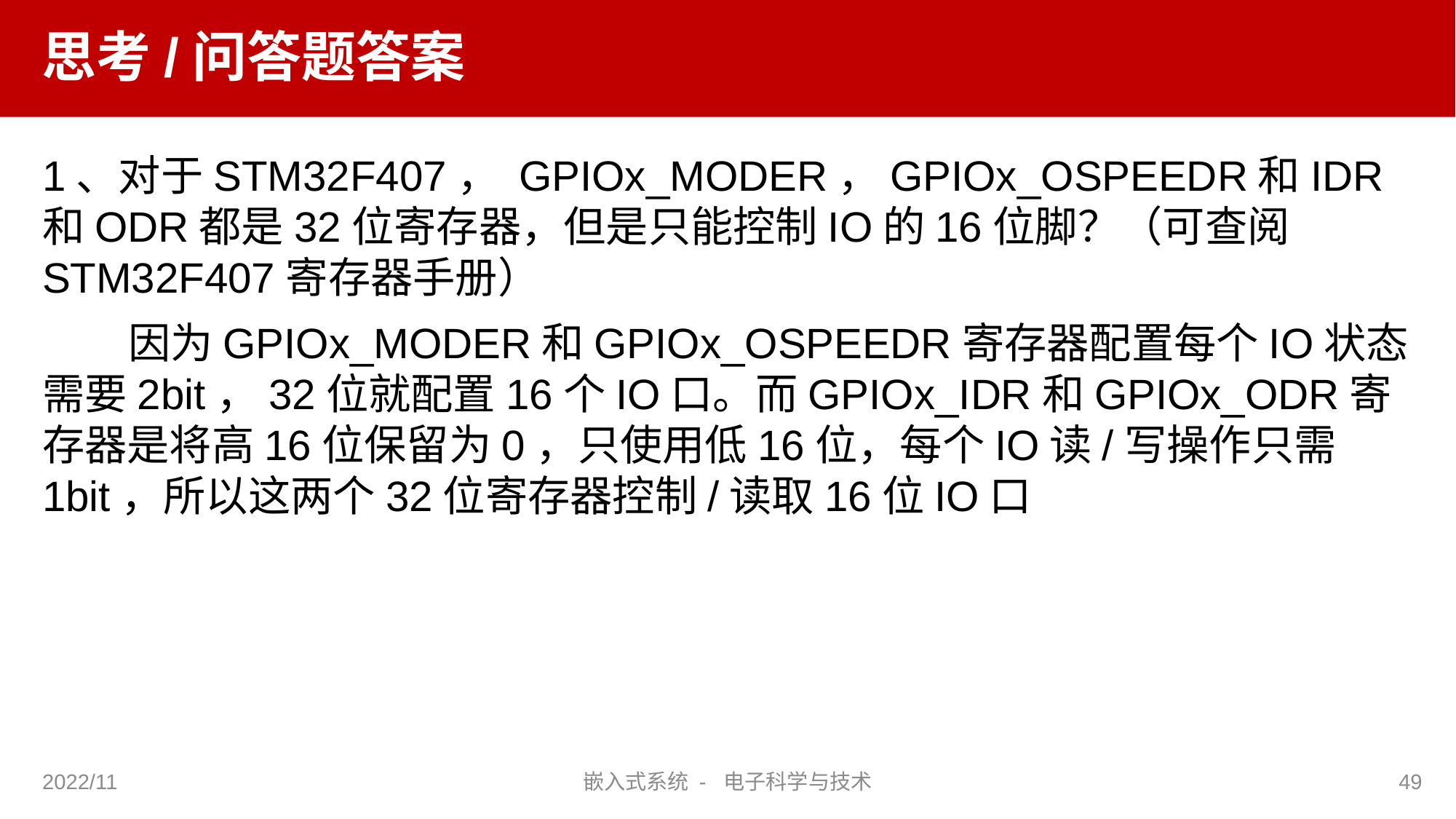

# 思考/问答题答案
1、对于STM32F407， GPIOx_MODER，GPIOx_OSPEEDR和IDR和ODR都是32位寄存器，但是只能控制IO的16位脚？（可查阅STM32F407寄存器手册）
        因为GPIOx_MODER和GPIOx_OSPEEDR寄存器配置每个IO状态需要2bit，32位就配置16个IO口。而GPIOx_IDR和GPIOx_ODR寄存器是将高16位保留为0，只使用低16位，每个IO读/写操作只需1bit，所以这两个32位寄存器控制/读取16位IO口

2022/11
嵌入式系统 -  电子科学与技术
49